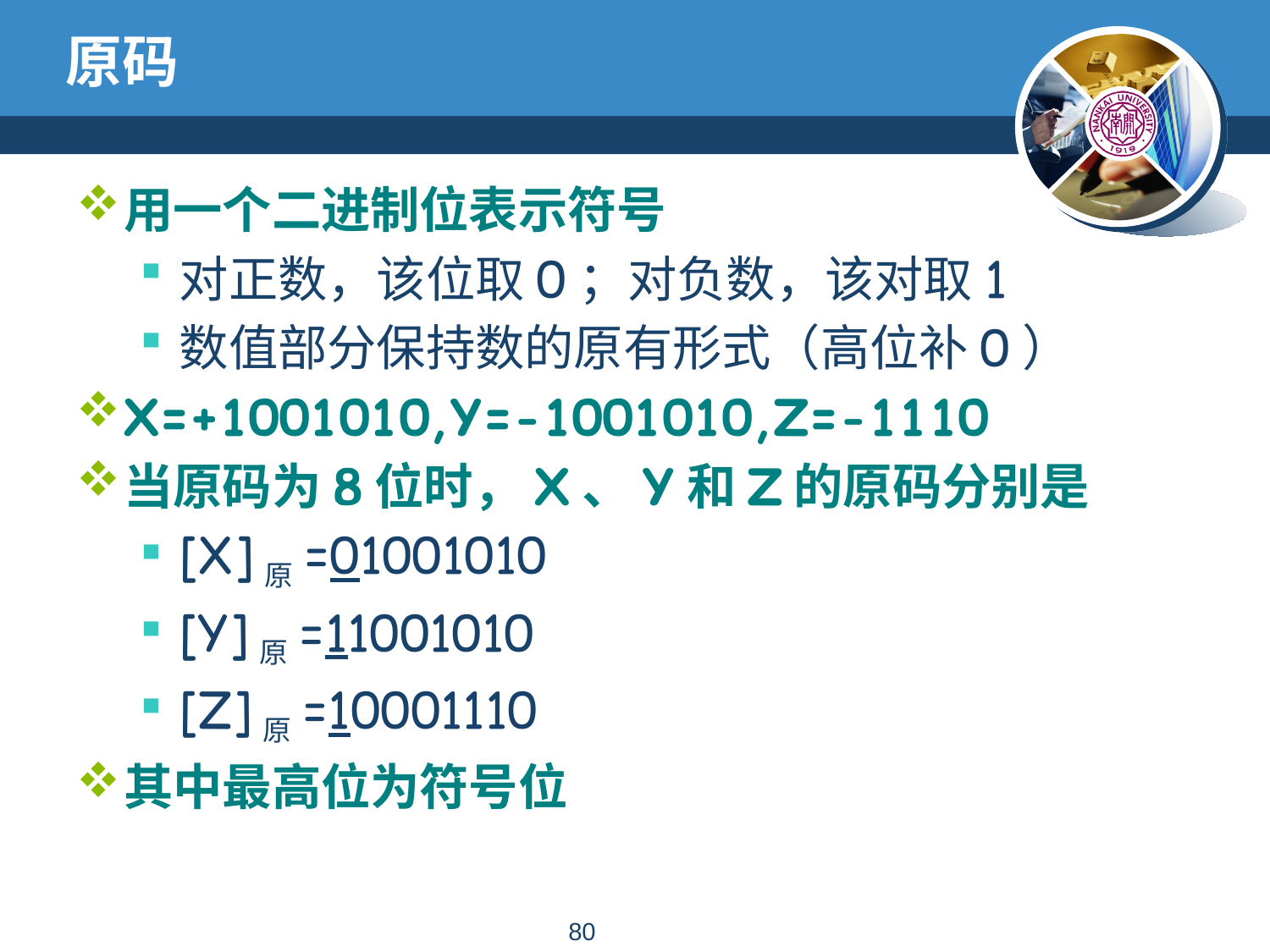

# 原码
用一个二进制位表示符号
对正数，该位取0；对负数，该对取1
数值部分保持数的原有形式（高位补0）
X=+1001010,Y=-1001010,Z=-1110
当原码为8位时，X、Y和Z的原码分别是
[X]原=01001010
[Y]原=11001010
[Z]原=10001110
其中最高位为符号位

80